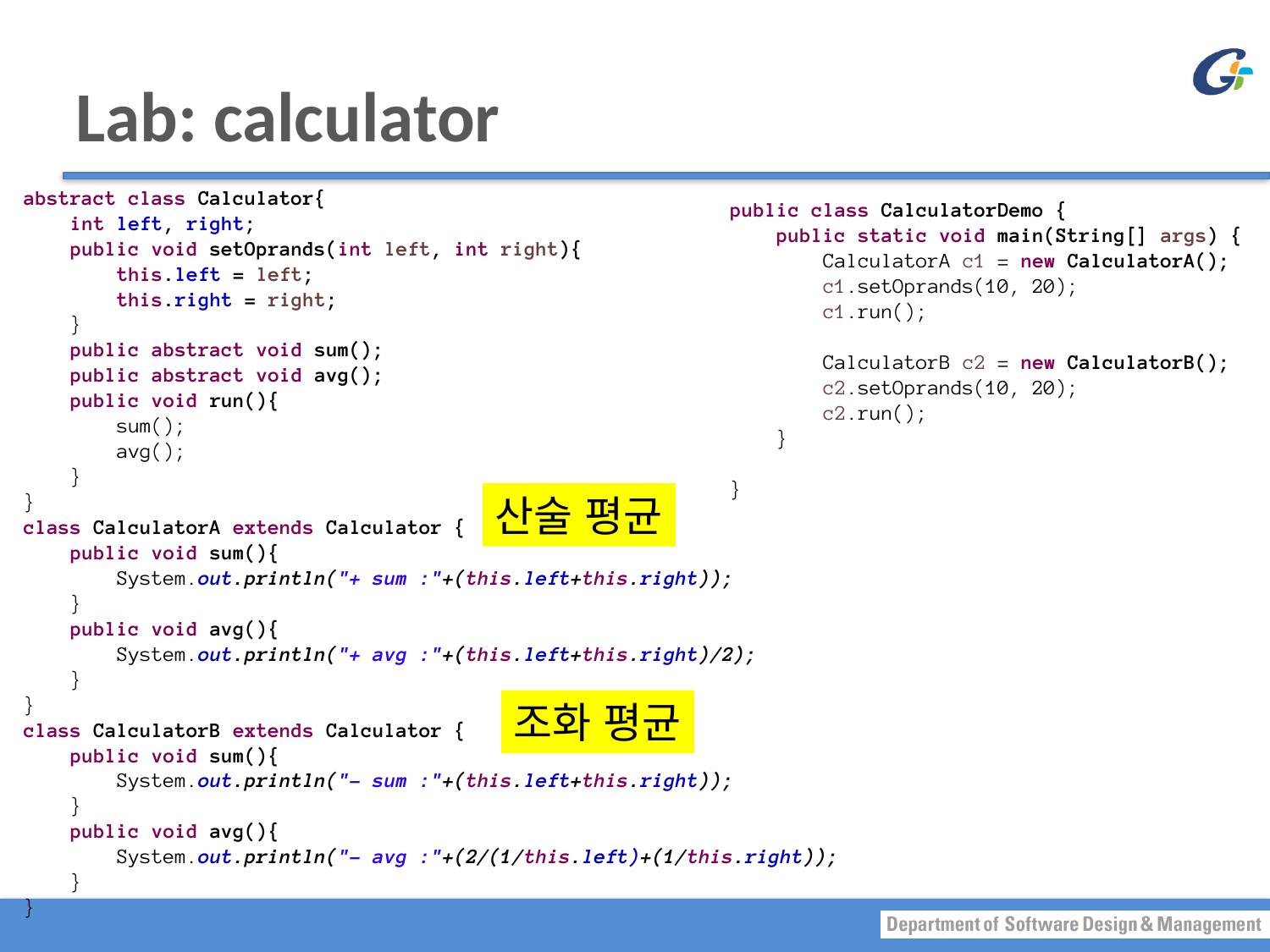

# Lab: calculator
abstract class Calculator{
    int left, right;
    public void setOprands(int left, int right){
        this.left = left;
        this.right = right;
    }
    public abstract void sum();
    public abstract void avg();
    public void run(){
        sum();
        avg();
    }
}
class CalculatorA extends Calculator {
    public void sum(){
        System.out.println("+ sum :"+(this.left+this.right));
    }
    public void avg(){
        System.out.println("+ avg :"+(this.left+this.right)/2);
    }
}
class CalculatorB extends Calculator {
    public void sum(){
        System.out.println("- sum :"+(this.left+this.right));
    }
    public void avg(){
        System.out.println("- avg :"+(2/(1/this.left)+(1/this.right));
    }
}
public class CalculatorDemo {
    public static void main(String[] args) {
        CalculatorA c1 = new CalculatorA();
        c1.setOprands(10, 20);
        c1.run();

        CalculatorB c2 = new CalculatorB();
        c2.setOprands(10, 20);
        c2.run();
    }

}
산술 평균
조화 평균